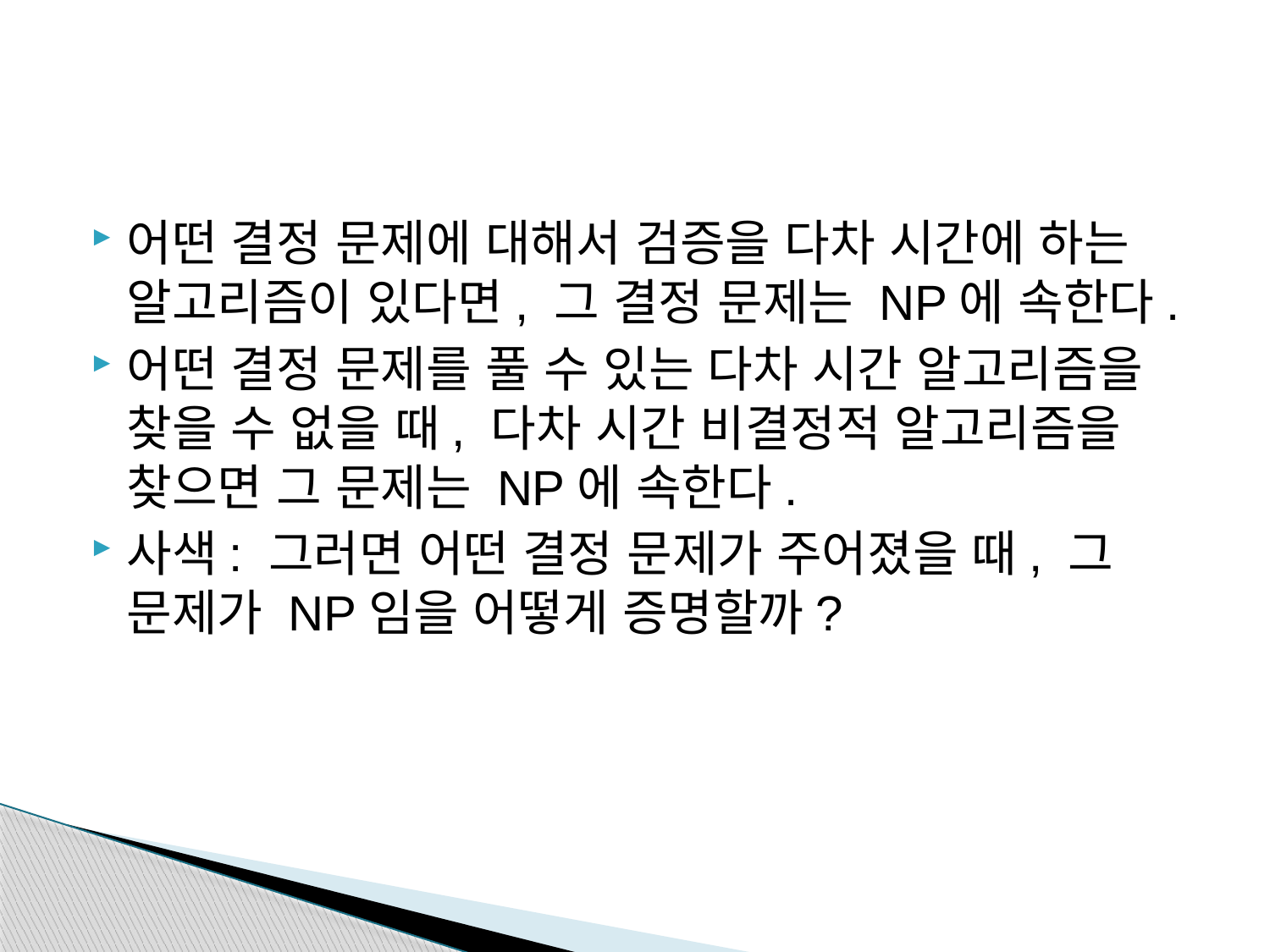

#
어떤 결정 문제에 대해서 검증을 다차 시간에 하는 알고리즘이 있다면, 그 결정 문제는 NP에 속한다.
어떤 결정 문제를 풀 수 있는 다차 시간 알고리즘을 찾을 수 없을 때, 다차 시간 비결정적 알고리즘을 찾으면 그 문제는 NP에 속한다.
사색: 그러면 어떤 결정 문제가 주어졌을 때, 그 문제가 NP임을 어떻게 증명할까?